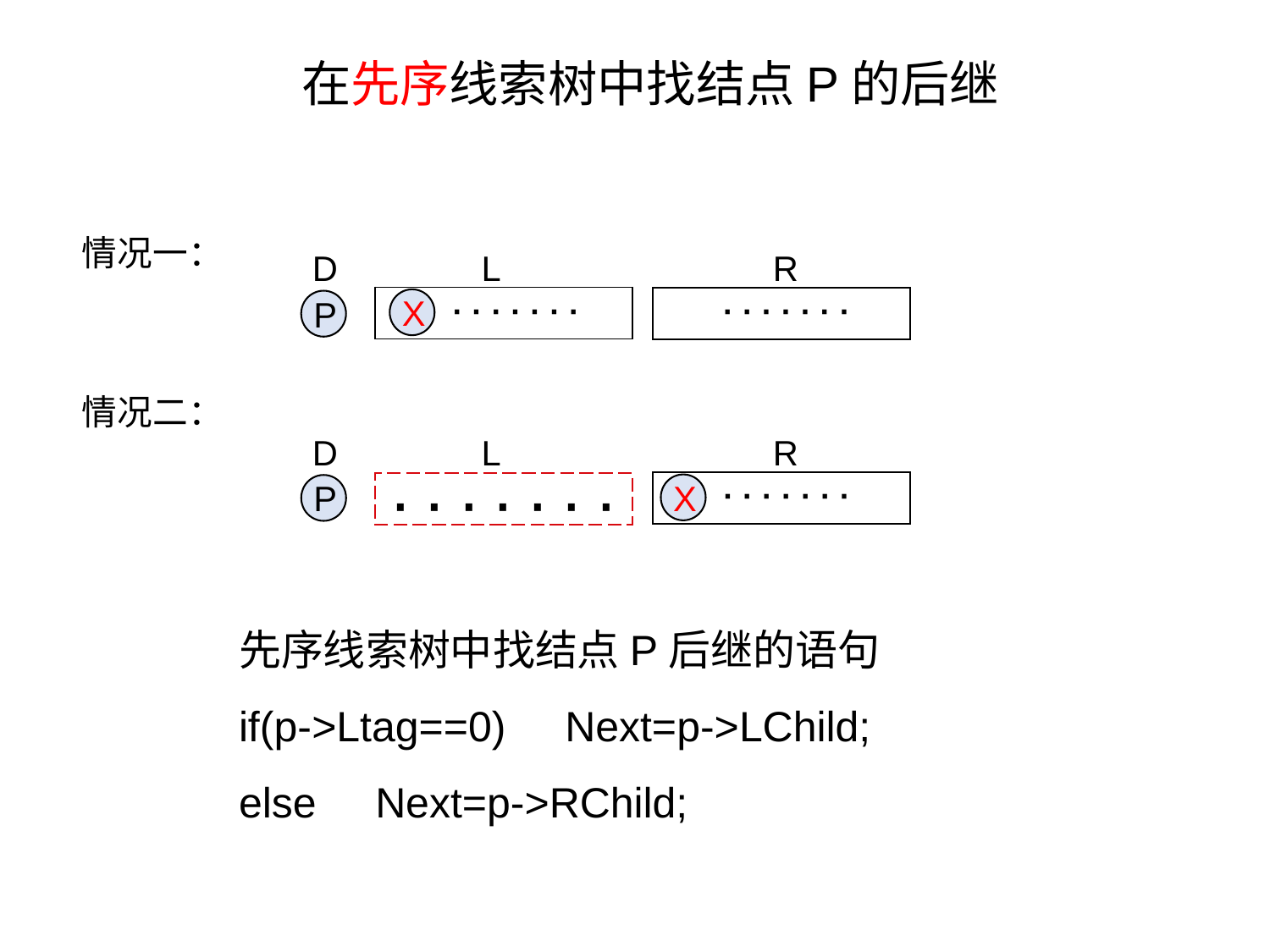

在先序线索树中找结点P的后继
情况一：
D
L
R
X

P
| · · · · · · · |
| --- |
| · · · · · · · |
| --- |

情况二：
D
L
R
X

P
| · · · · · · · |
| --- |
· · · · · · ·

先序线索树中找结点P后继的语句
if(p->Ltag==0)     Next=p->LChild;
else     Next=p->RChild;
46